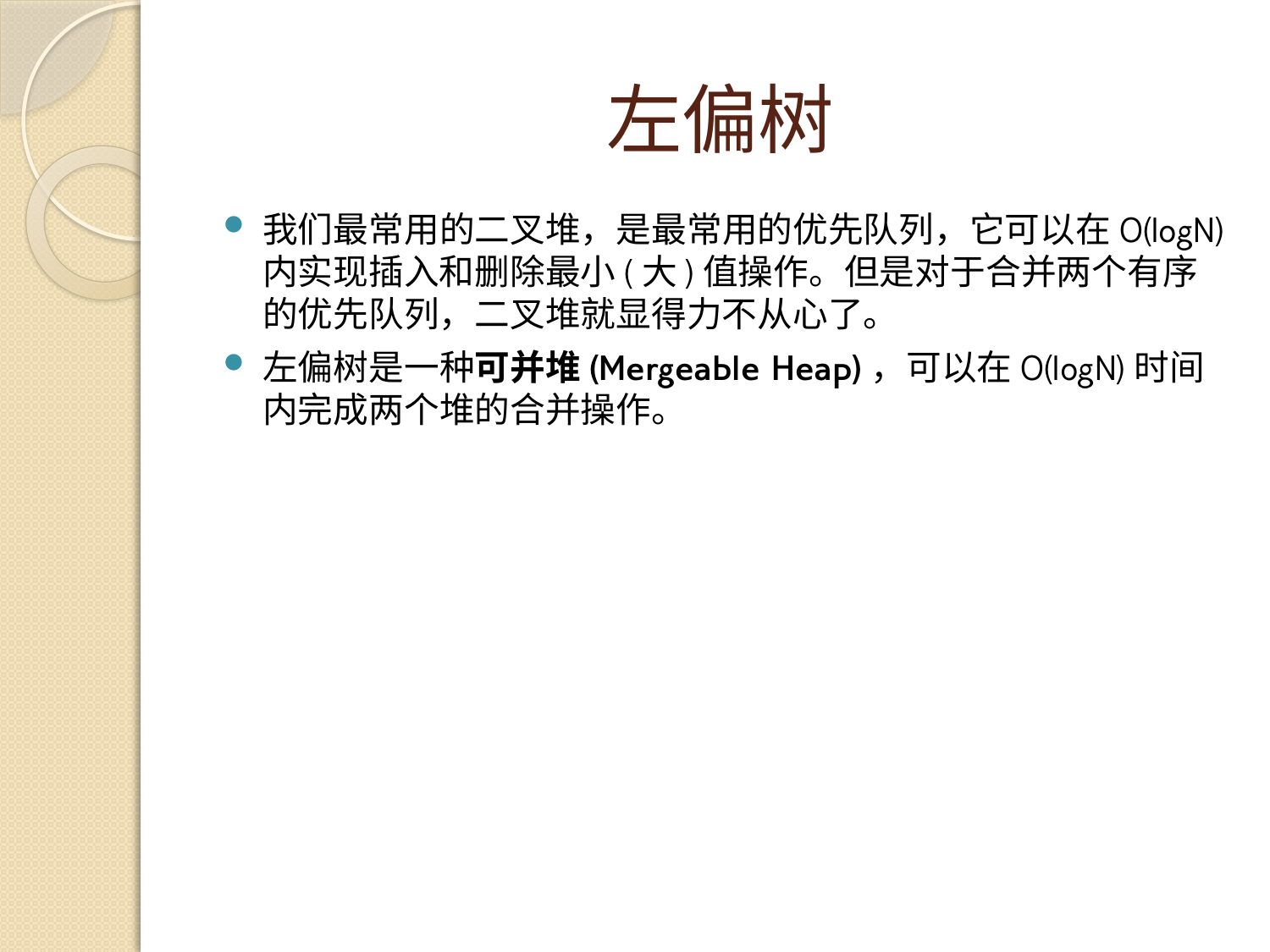

# 左偏树
我们最常用的二叉堆，是最常用的优先队列，它可以在O(logN)内实现插入和删除最小(大)值操作。但是对于合并两个有序的优先队列，二叉堆就显得力不从心了。
左偏树是一种可并堆(Mergeable Heap)，可以在O(logN)时间内完成两个堆的合并操作。